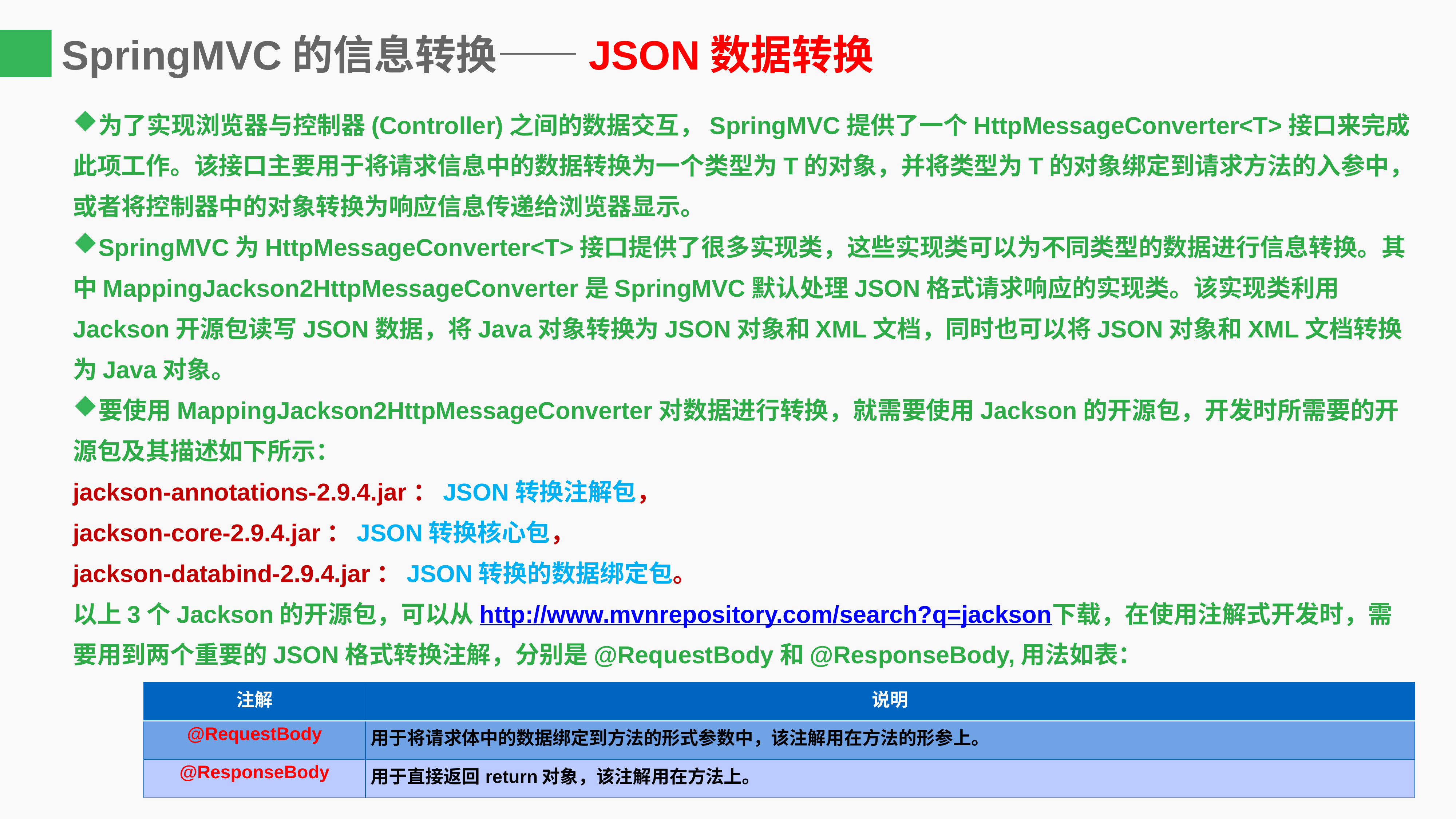

# SpringMVC的信息转换——JSON数据转换
为了实现浏览器与控制器(Controller)之间的数据交互，SpringMVC提供了一个HttpMessageConverter<T>接口来完成此项工作。该接口主要用于将请求信息中的数据转换为一个类型为T的对象，并将类型为T的对象绑定到请求方法的入参中，或者将控制器中的对象转换为响应信息传递给浏览器显示。
SpringMVC为HttpMessageConverter<T>接口提供了很多实现类，这些实现类可以为不同类型的数据进行信息转换。其中MappingJackson2HttpMessageConverter是SpringMVC默认处理JSON格式请求响应的实现类。该实现类利用Jackson开源包读写JSON数据，将Java对象转换为JSON对象和XML文档，同时也可以将JSON对象和XML文档转换为Java对象。
要使用MappingJackson2HttpMessageConverter对数据进行转换，就需要使用Jackson的开源包，开发时所需要的开源包及其描述如下所示：
jackson-annotations-2.9.4.jar：JSON转换注解包，
jackson-core-2.9.4.jar：JSON转换核心包，
jackson-databind-2.9.4.jar：JSON转换的数据绑定包。
以上3个Jackson的开源包，可以从http://www.mvnrepository.com/search?q=jackson下载，在使用注解式开发时，需要用到两个重要的JSON格式转换注解，分别是@RequestBody和@ResponseBody,用法如表：

| 注解 | 说明 |
| --- | --- |
| @RequestBody | 用于将请求体中的数据绑定到方法的形式参数中，该注解用在方法的形参上。 |
| @ResponseBody | 用于直接返回return对象，该注解用在方法上。 |